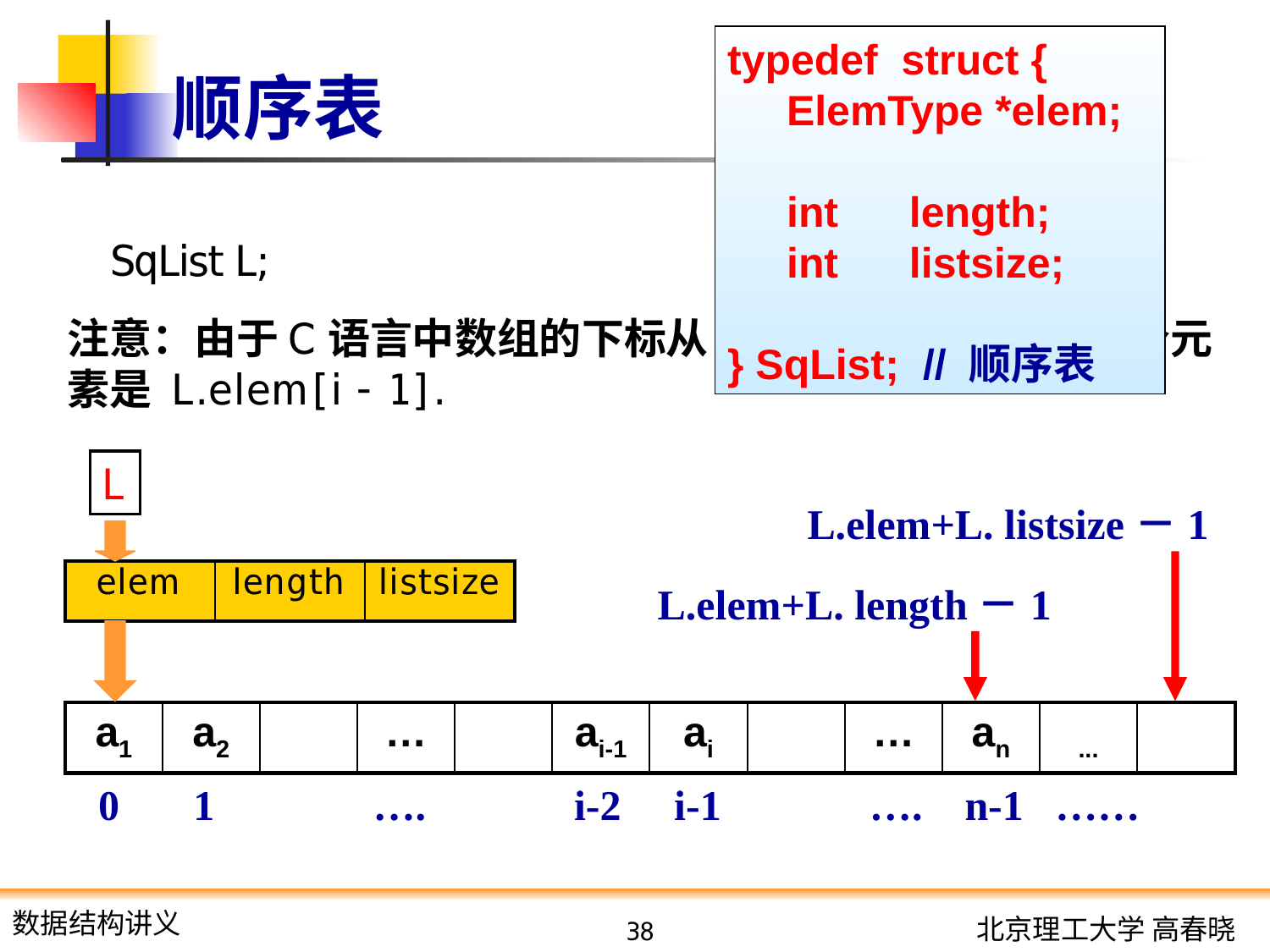

# 顺序表
typedef  struct {
     ElemType *elem;
     int      length;
     int      listsize;
} SqList;  // 顺序表
SqList L;
注意：由于C语言中数组的下标从“0”开始，表中第 i 个元素是 L.elem[i - 1].
L
L.elem+L. listsize－1

| elem | length | listsize |
| --- | --- | --- |
L.elem+L. length－1

| a1 | a2 |  | … |  | ai-1 | ai |  | … | an | ... |  |
| --- | --- | --- | --- | --- | --- | --- | --- | --- | --- | --- | --- |
 0       1               ….              i-2     i-1              ….    n-1   ……
38